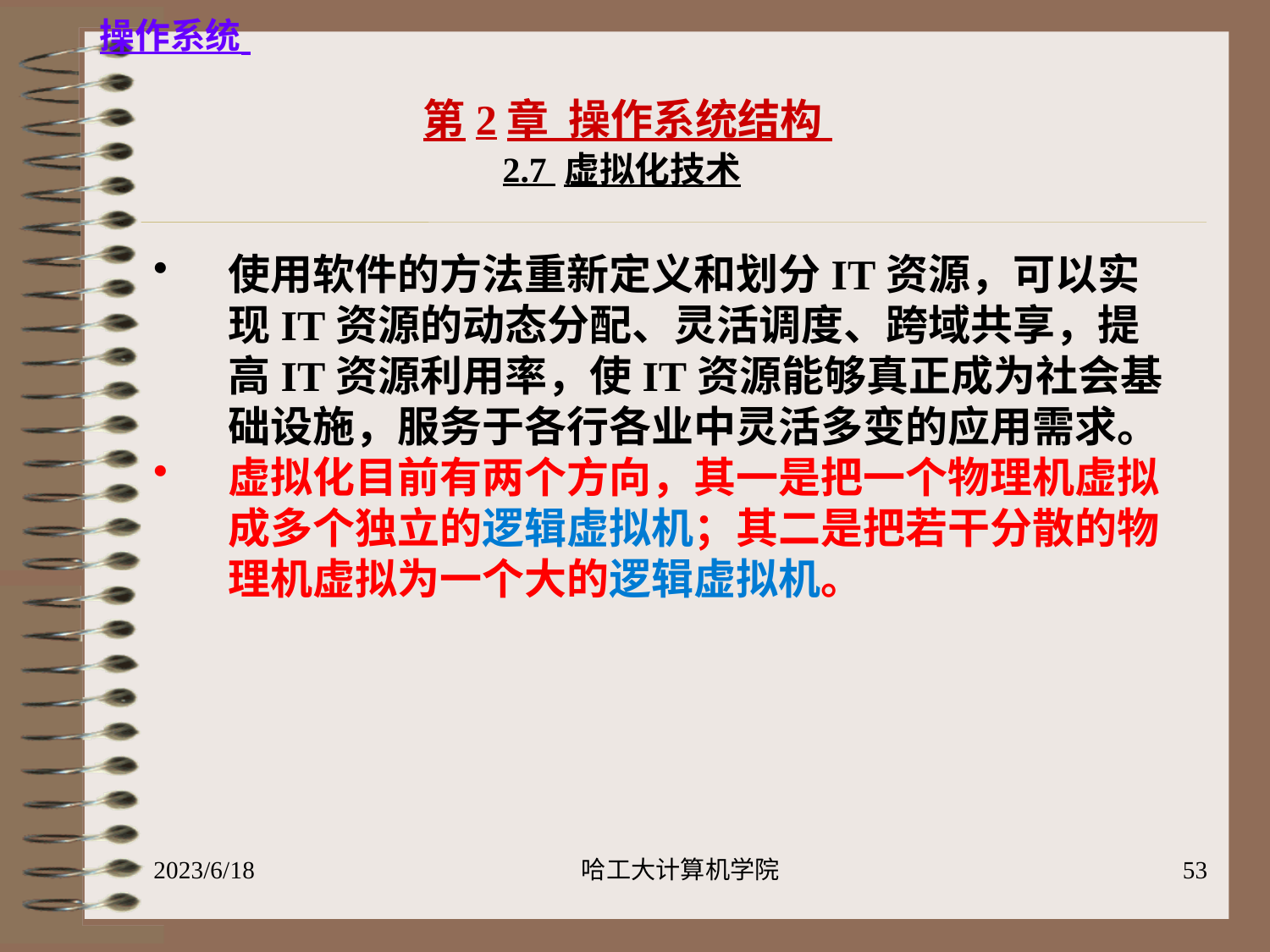

2.7 虚拟化技术
使用软件的方法重新定义和划分IT资源，可以实现IT资源的动态分配、灵活调度、跨域共享，提高IT资源利用率，使IT资源能够真正成为社会基础设施，服务于各行各业中灵活多变的应用需求。
虚拟化目前有两个方向，其一是把一个物理机虚拟成多个独立的逻辑虚拟机；其二是把若干分散的物理机虚拟为一个大的逻辑虚拟机。
2023/6/18
哈工大计算机学院
53